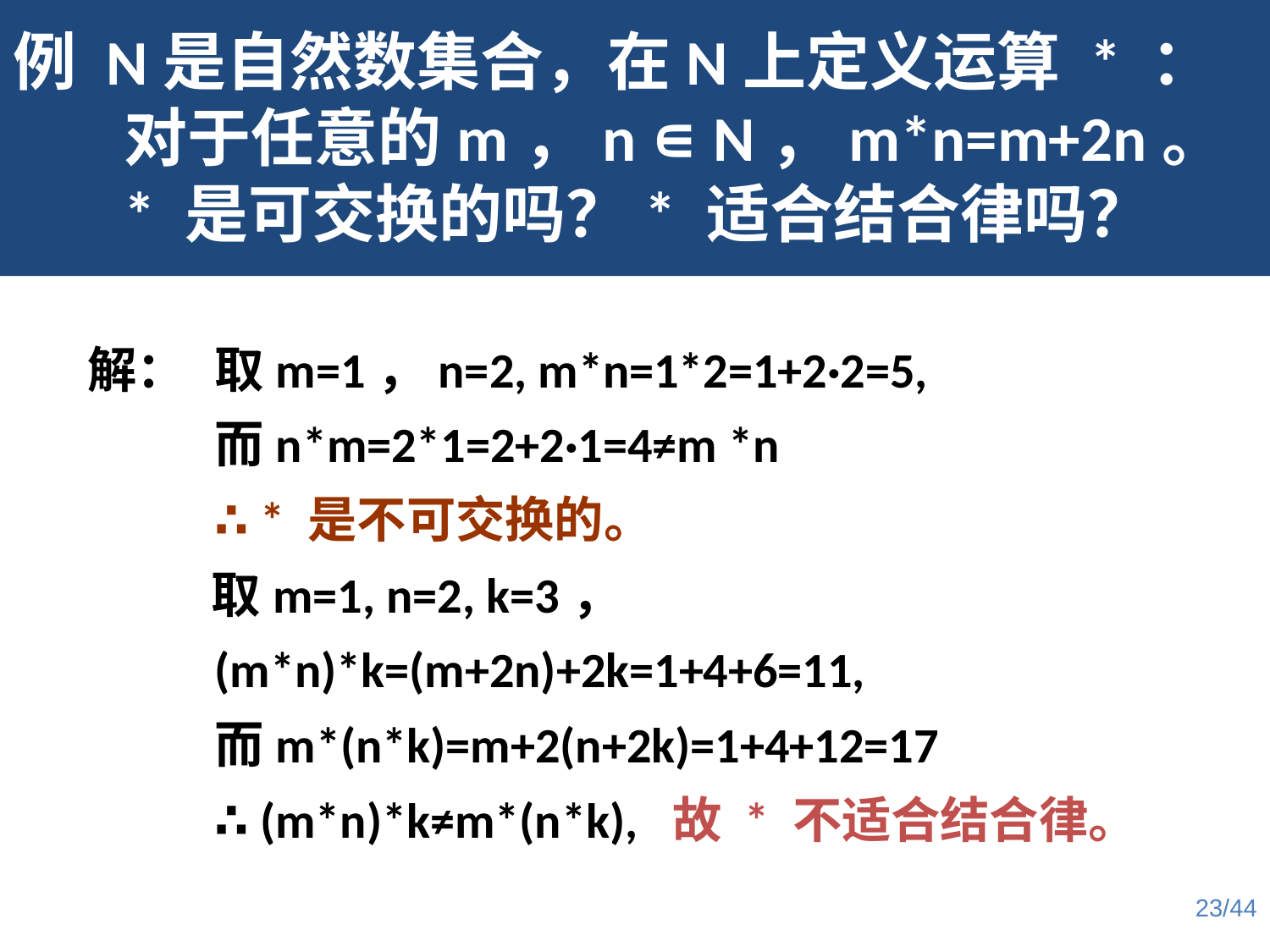

例 N是自然数集合，在N上定义运算 * ：
对于任意的m，n ∊ N，m*n=m+2n。
* 是可交换的吗？* 适合结合律吗？
解：	取m=1，n=2, m*n=1*2=1+2·2=5,
	而n*m=2*1=2+2·1=4≠m *n
	∴ * 是不可交换的。
          取m=1, n=2, k=3，
	(m*n)*k=(m+2n)+2k=1+4+6=11,
	而m*(n*k)=m+2(n+2k)=1+4+12=17
	∴ (m*n)*k≠m*(n*k),  故 * 不适合结合律。
23/44